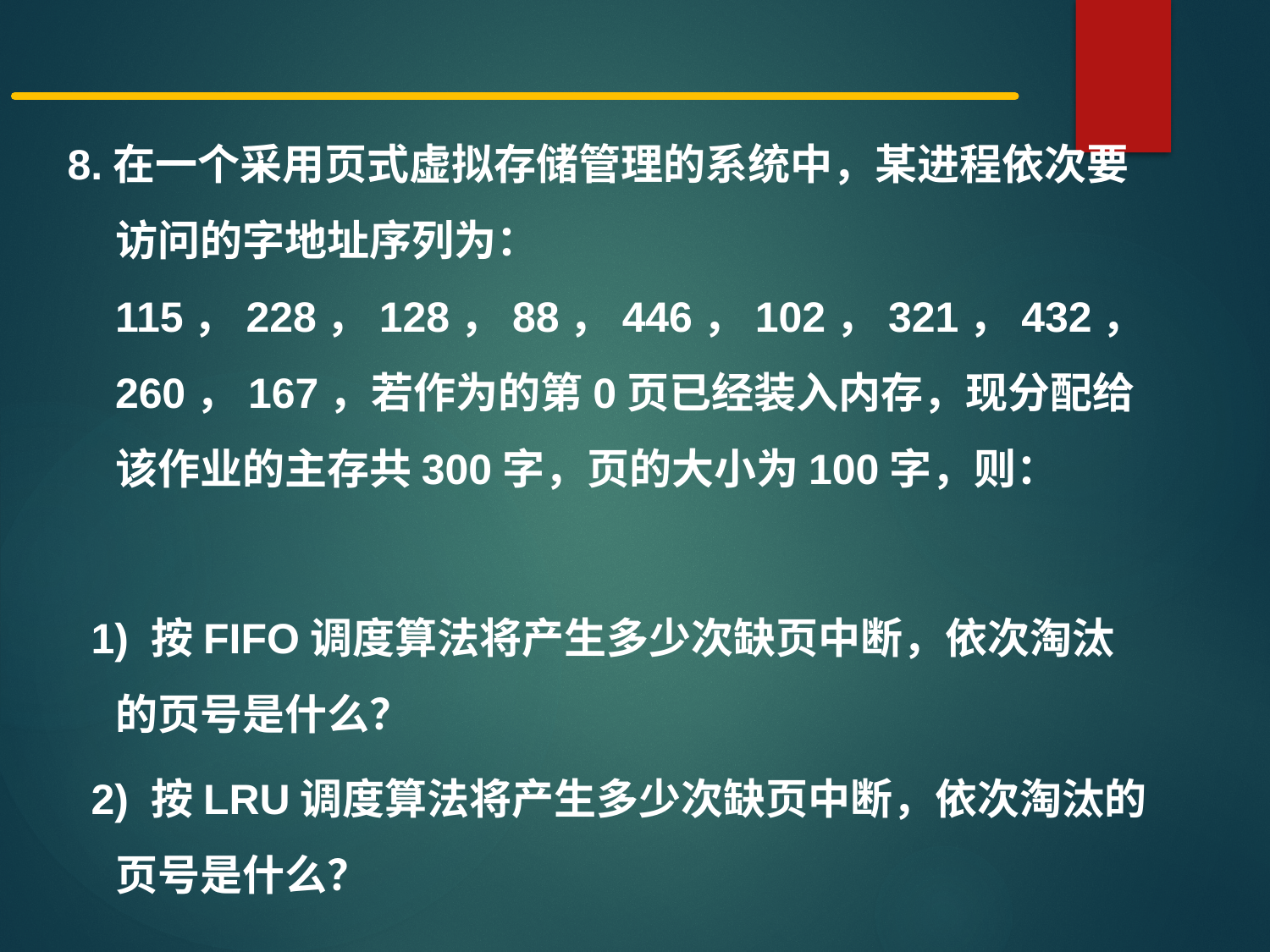

8.在一个采用页式虚拟存储管理的系统中，某进程依次要访问的字地址序列为：115，228，128，88，446，102，321，432，260，167，若作为的第0页已经装入内存，现分配给该作业的主存共300字，页的大小为100字，则：

  1) 按FIFO调度算法将产生多少次缺页中断，依次淘汰的页号是什么？
  2) 按LRU调度算法将产生多少次缺页中断，依次淘汰的页号是什么？